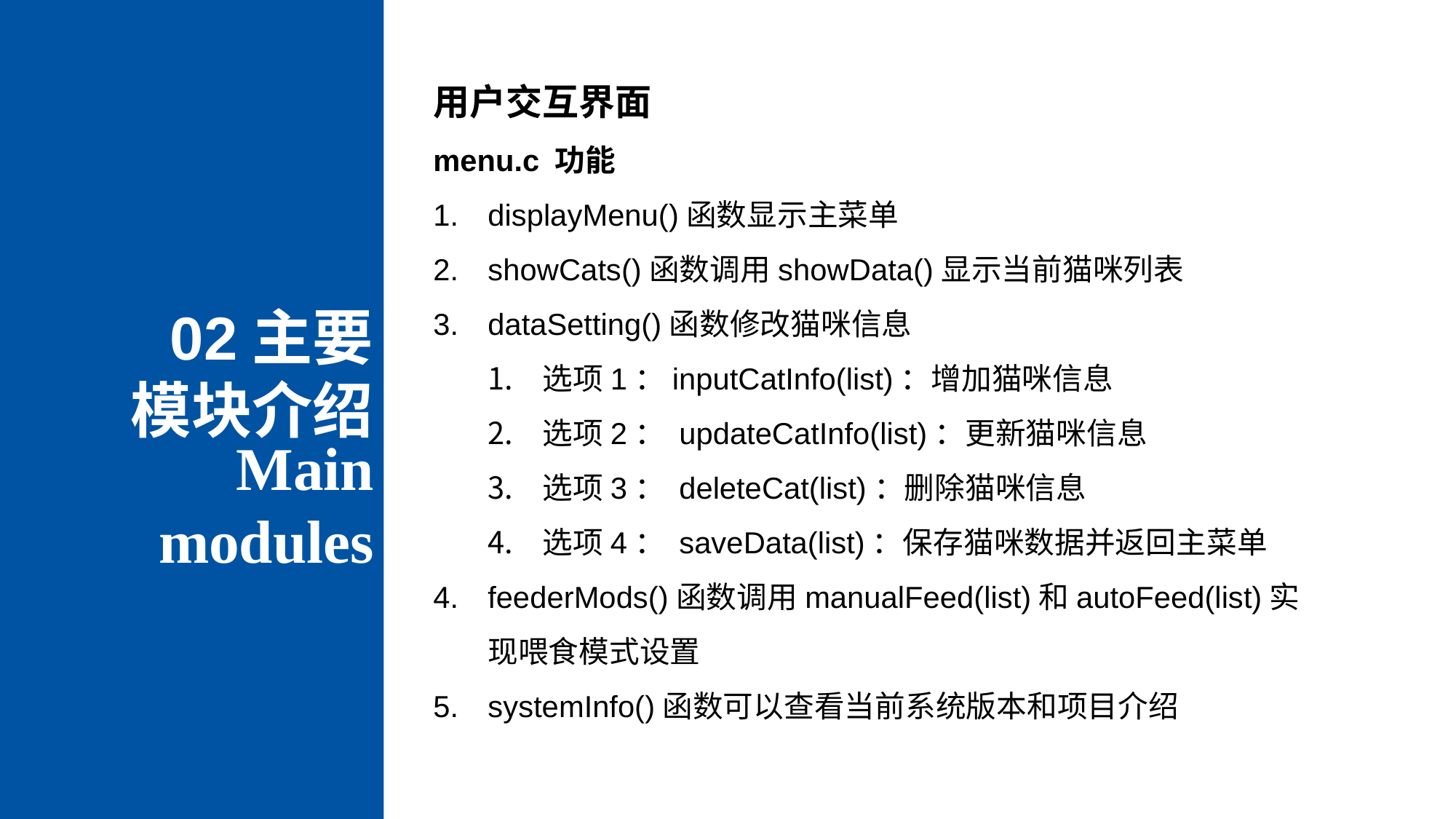

用户交互界面
menu.c 功能
displayMenu()函数显示主菜单
showCats()函数调用showData()显示当前猫咪列表
dataSetting()函数修改猫咪信息
选项1：inputCatInfo(list)：增加猫咪信息
选项2： updateCatInfo(list)：更新猫咪信息
选项3： deleteCat(list)：删除猫咪信息
选项4： saveData(list)：保存猫咪数据并返回主菜单
feederMods()函数调用manualFeed(list)和autoFeed(list)实现喂食模式设置
systemInfo()函数可以查看当前系统版本和项目介绍

02主要模块介绍

Main modules